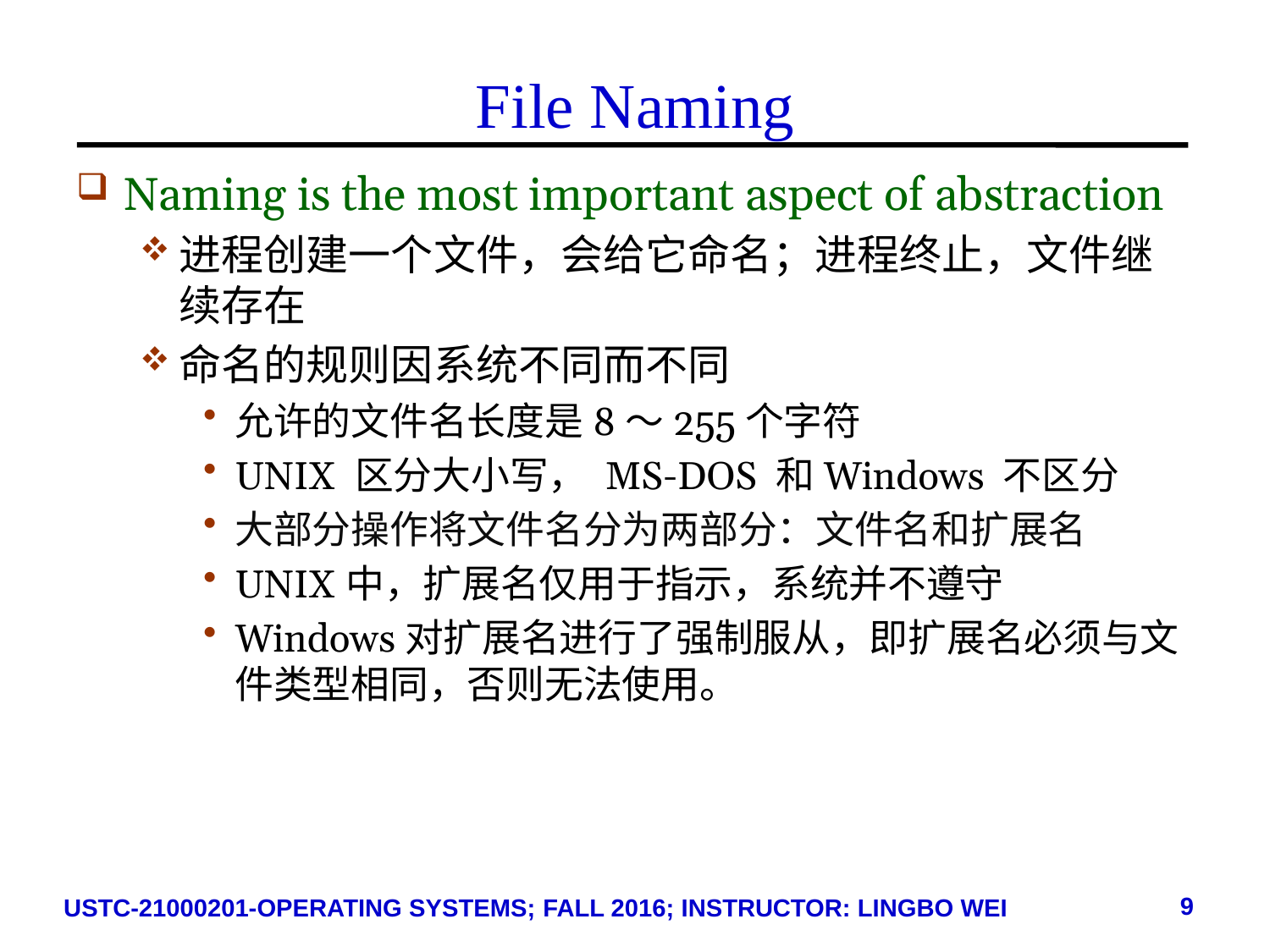

# File Naming
Naming is the most important aspect of abstraction
进程创建一个文件，会给它命名；进程终止，文件继续存在
命名的规则因系统不同而不同
允许的文件名长度是8～255个字符
UNIX 区分大小写， MS-DOS 和Windows 不区分
大部分操作将文件名分为两部分：文件名和扩展名
UNIX中，扩展名仅用于指示，系统并不遵守
Windows对扩展名进行了强制服从，即扩展名必须与文件类型相同，否则无法使用。
9
USTC-21000201-OPERATING SYSTEMS; FALL 2016; INSTRUCTOR: LINGBO WEI